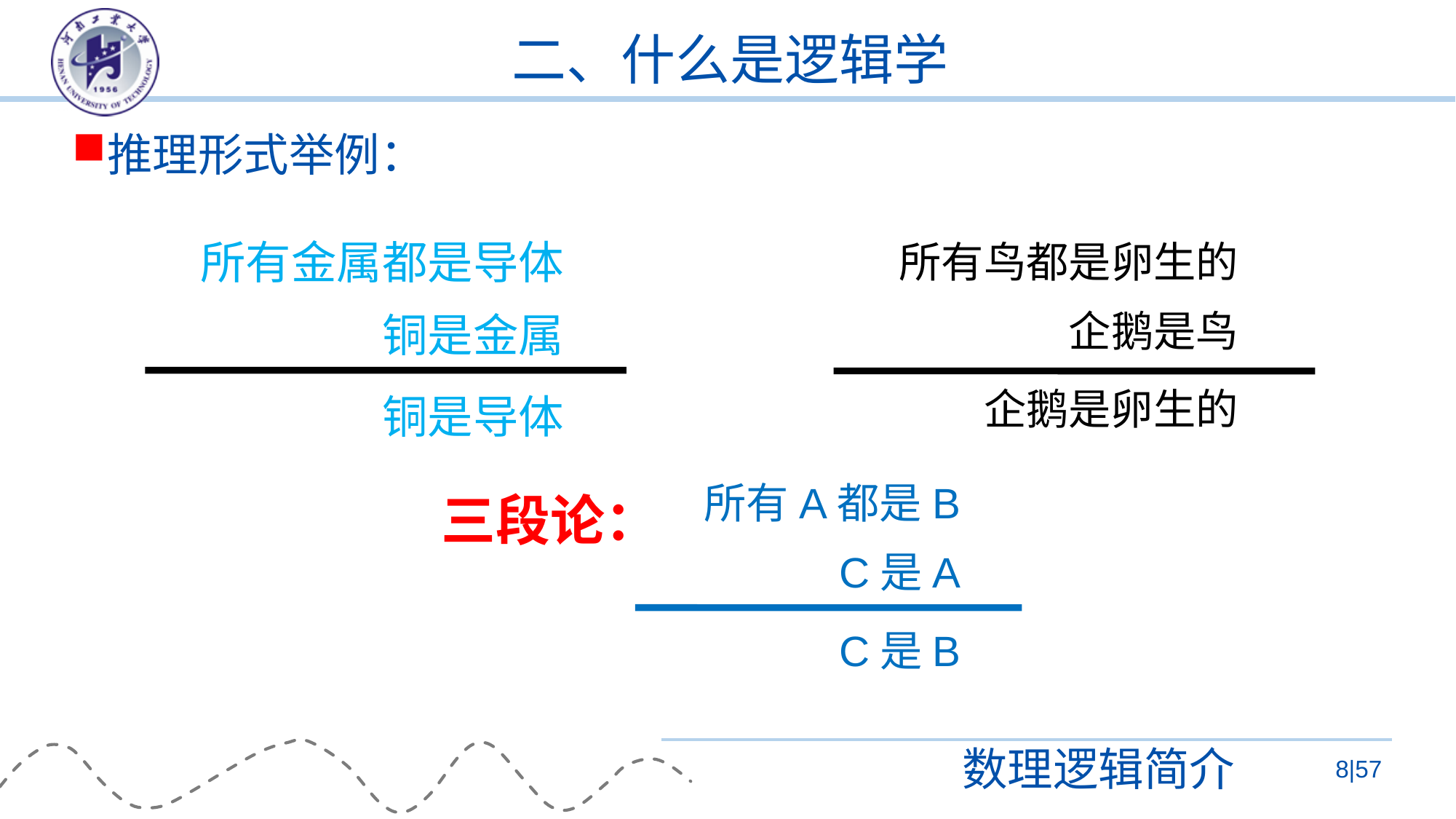

# 二、什么是逻辑学
推理形式举例：
所有金属都是导体
       铜是金属
      铜是导体
所有鸟都是卵生的
            企鹅是鸟
    企鹅是卵生的

所有A都是B
        C是A
        C是B

三段论：
数理逻辑简介
8|57